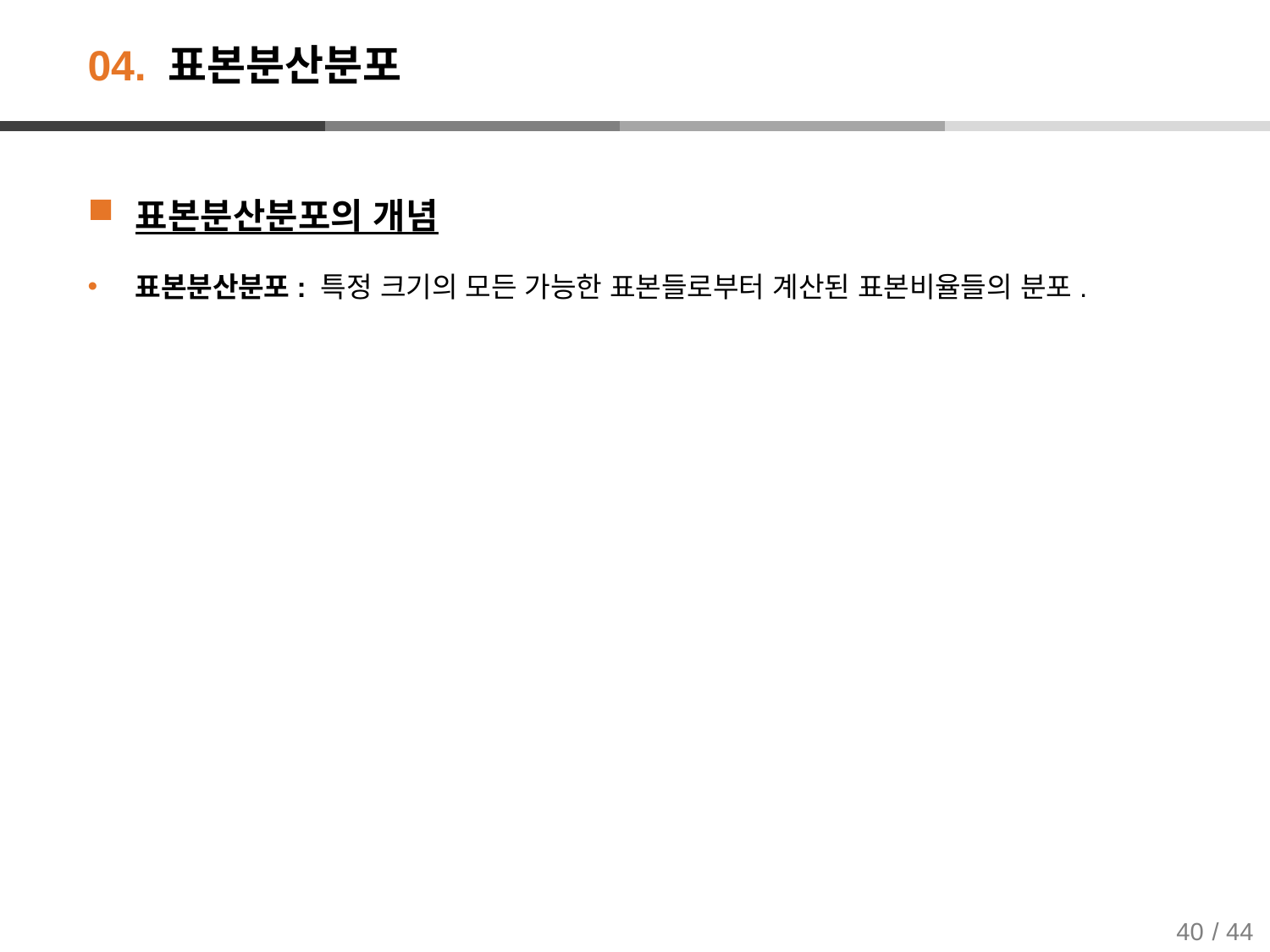

# 04. 표본분산분포
표본분산분포의 개념
표본분산분포: 특정 크기의 모든 가능한 표본들로부터 계산된 표본비율들의 분포.